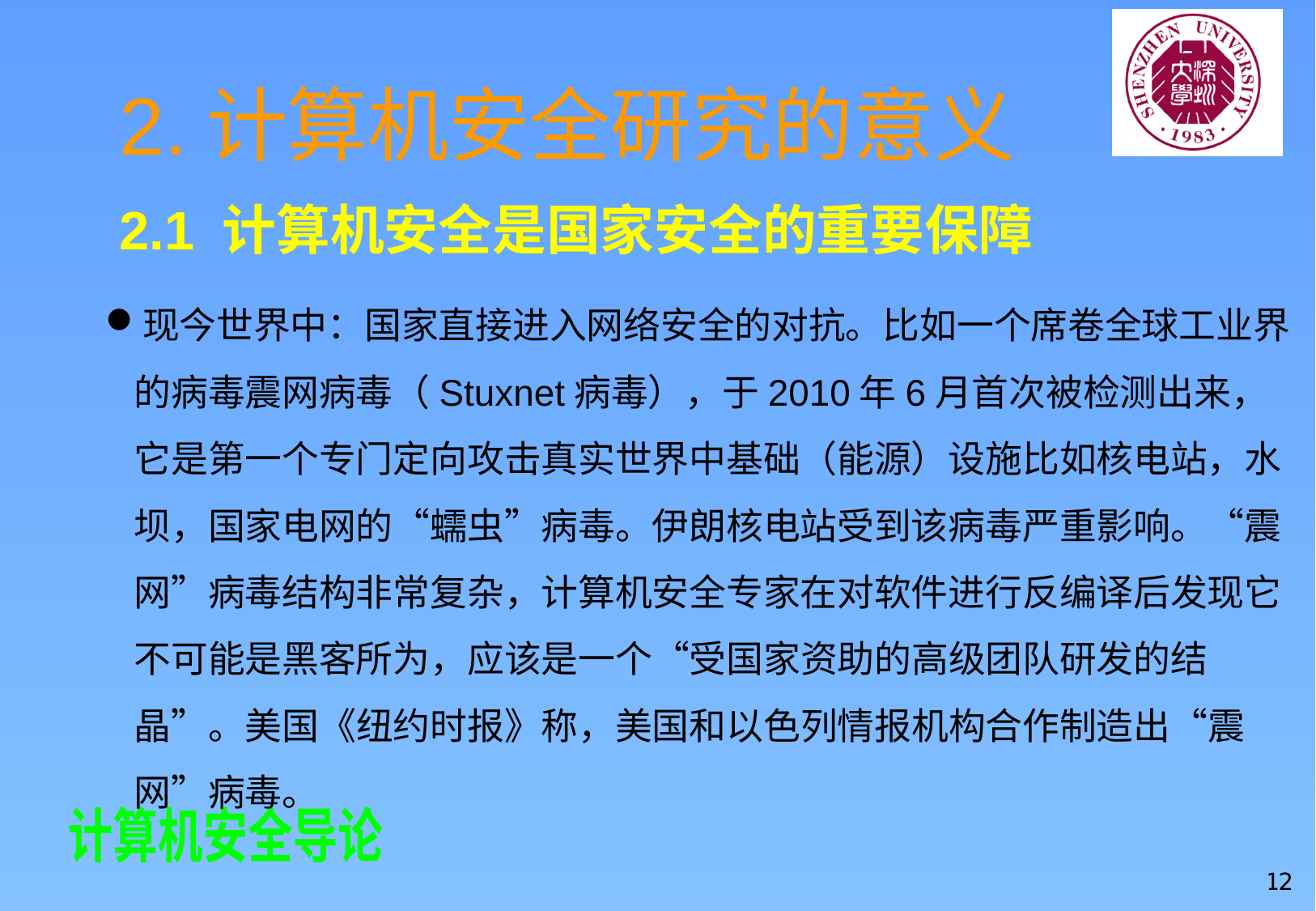

2.计算机安全研究的意义
2.1 计算机安全是国家安全的重要保障

现今世界中：国家直接进入网络安全的对抗。比如一个席卷全球工业界的病毒震网病毒（Stuxnet病毒），于2010年6月首次被检测出来，它是第一个专门定向攻击真实世界中基础（能源）设施比如核电站，水坝，国家电网的“蠕虫”病毒。伊朗核电站受到该病毒严重影响。“震网”病毒结构非常复杂，计算机安全专家在对软件进行反编译后发现它不可能是黑客所为，应该是一个“受国家资助的高级团队研发的结晶”。美国《纽约时报》称，美国和以色列情报机构合作制造出“震网”病毒。
12